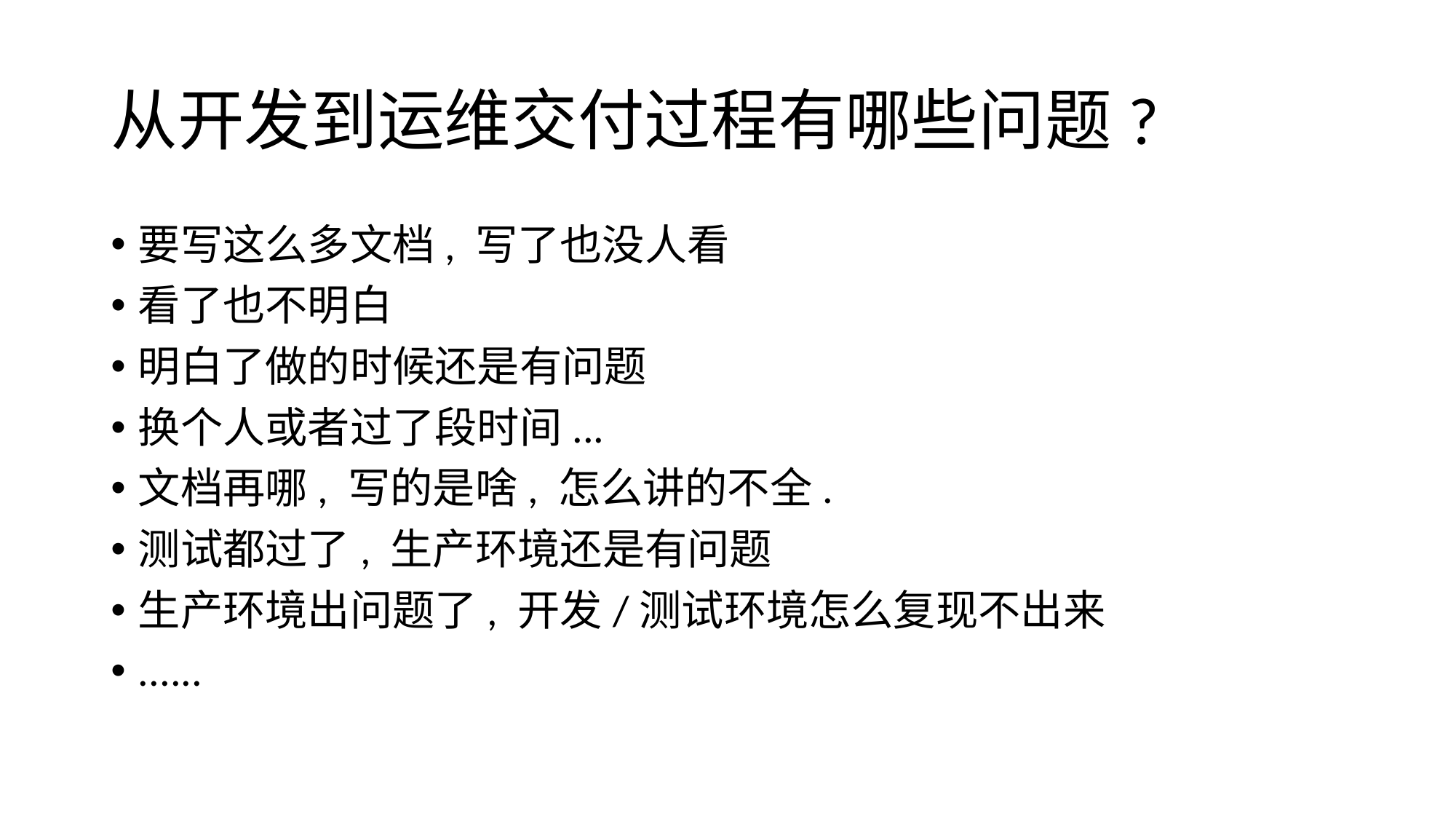

# 从开发到运维交付过程有哪些问题?
要写这么多文档, 写了也没人看
看了也不明白
明白了做的时候还是有问题
换个人或者过了段时间...
文档再哪, 写的是啥, 怎么讲的不全.
测试都过了, 生产环境还是有问题
生产环境出问题了, 开发/测试环境怎么复现不出来
......